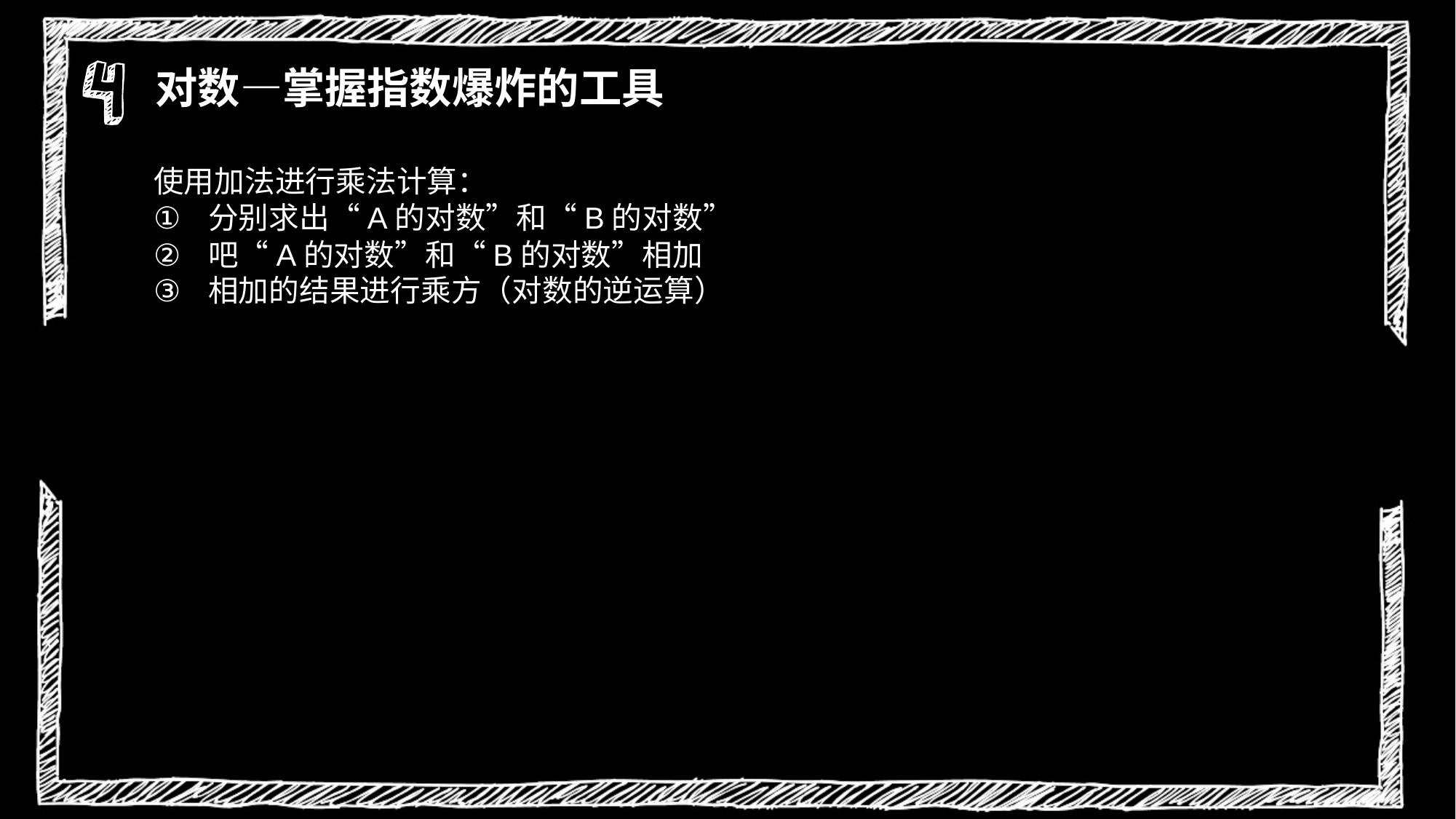

对数—掌握指数爆炸的工具

使用加法进行乘法计算：
分别求出“A的对数”和“B的对数”
吧“A的对数”和“B的对数”相加
相加的结果进行乘方（对数的逆运算）